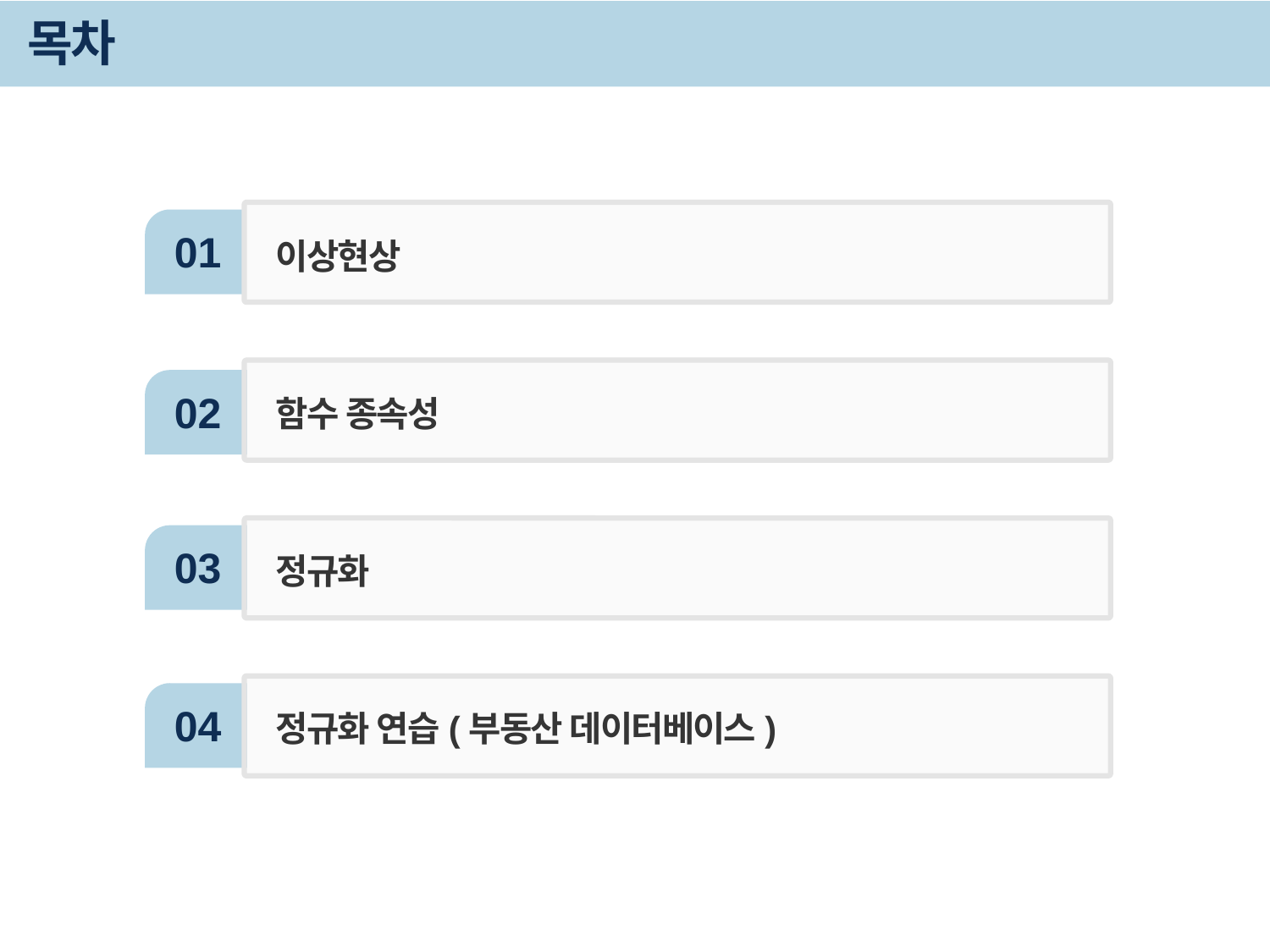

# 목차

01
이상현상

02
함수 종속성

03
정규화

04
정규화 연습(부동산 데이터베이스)